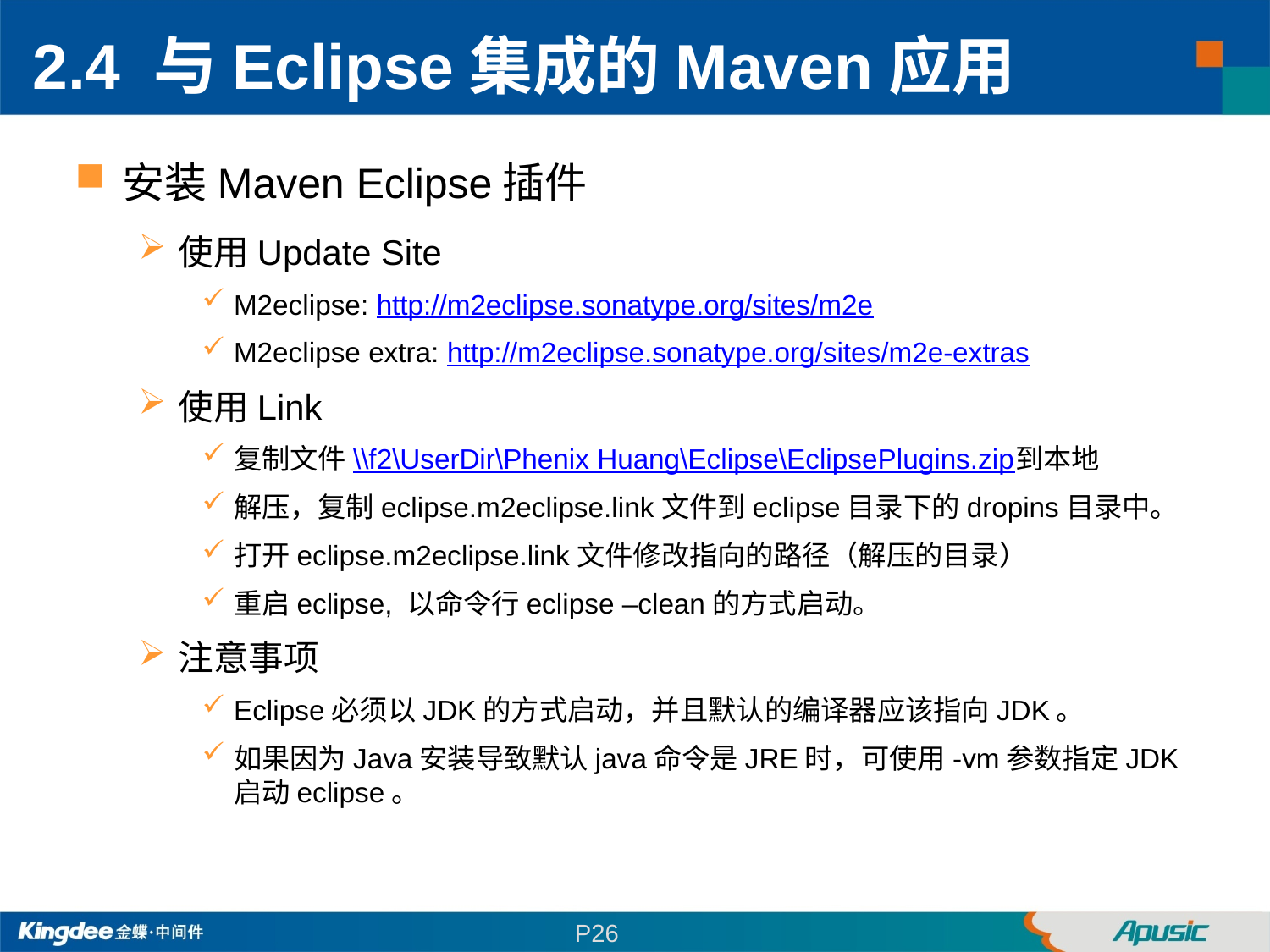

2.4 与Eclipse集成的Maven应用
安装Maven Eclipse插件
使用Update Site
M2eclipse: http://m2eclipse.sonatype.org/sites/m2e
M2eclipse extra: http://m2eclipse.sonatype.org/sites/m2e-extras
使用Link
复制文件\\f2\UserDir\Phenix Huang\Eclipse\EclipsePlugins.zip到本地
解压，复制eclipse.m2eclipse.link文件到eclipse目录下的dropins目录中。
打开eclipse.m2eclipse.link文件修改指向的路径（解压的目录）
重启eclipse, 以命令行eclipse –clean的方式启动。
注意事项
Eclipse必须以JDK的方式启动，并且默认的编译器应该指向JDK。
如果因为Java安装导致默认java命令是JRE时，可使用-vm参数指定JDK启动eclipse。